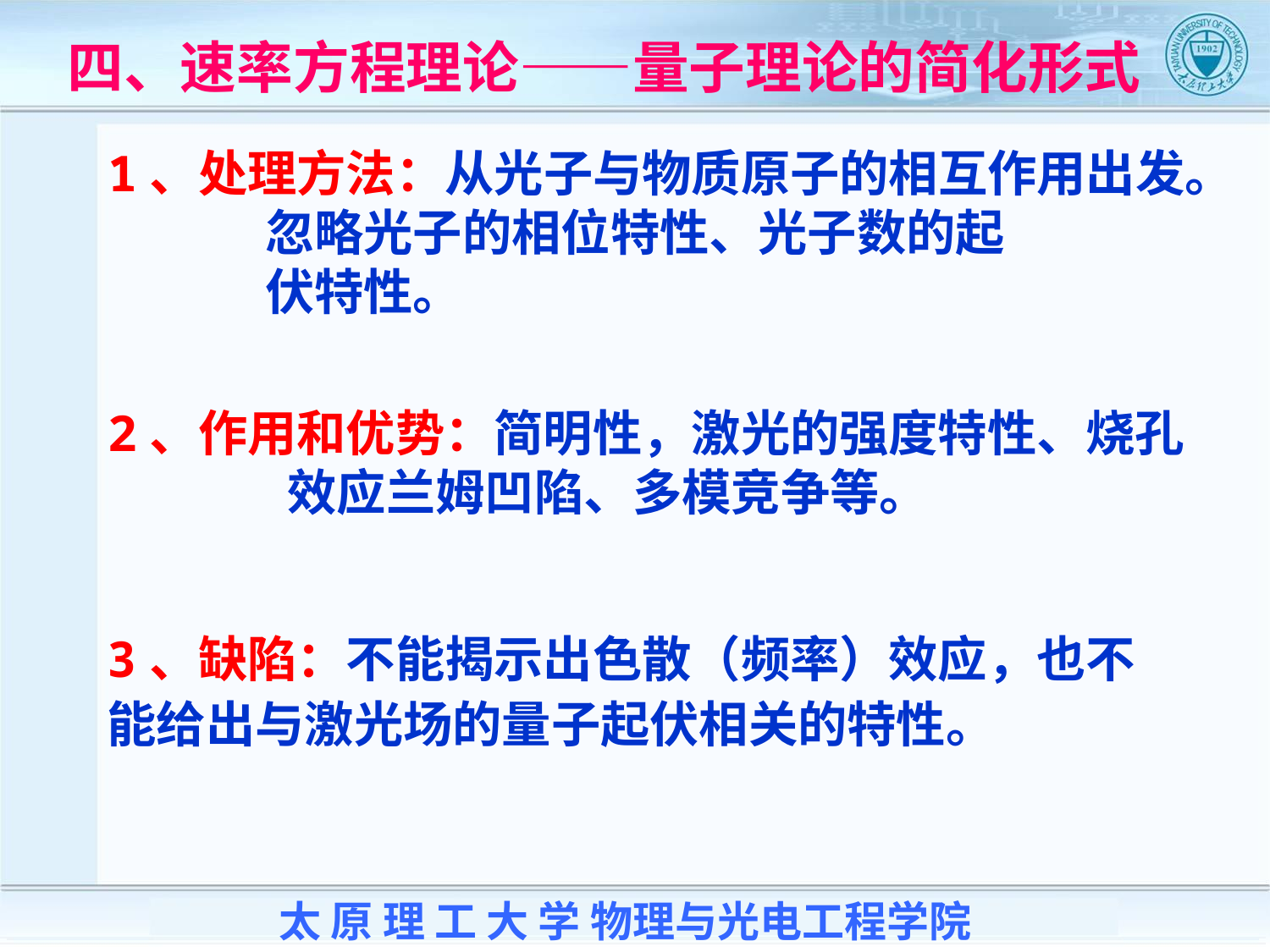

四、速率方程理论——量子理论的简化形式
1、处理方法：从光子与物质原子的相互作用出发。
             忽略光子的相位特性、光子数的起
             伏特性。
2、作用和优势：简明性，激光的强度特性、烧孔
               效应兰姆凹陷、多模竞争等。

3、缺陷：不能揭示出色散（频率）效应，也不能给出与激光场的量子起伏相关的特性。